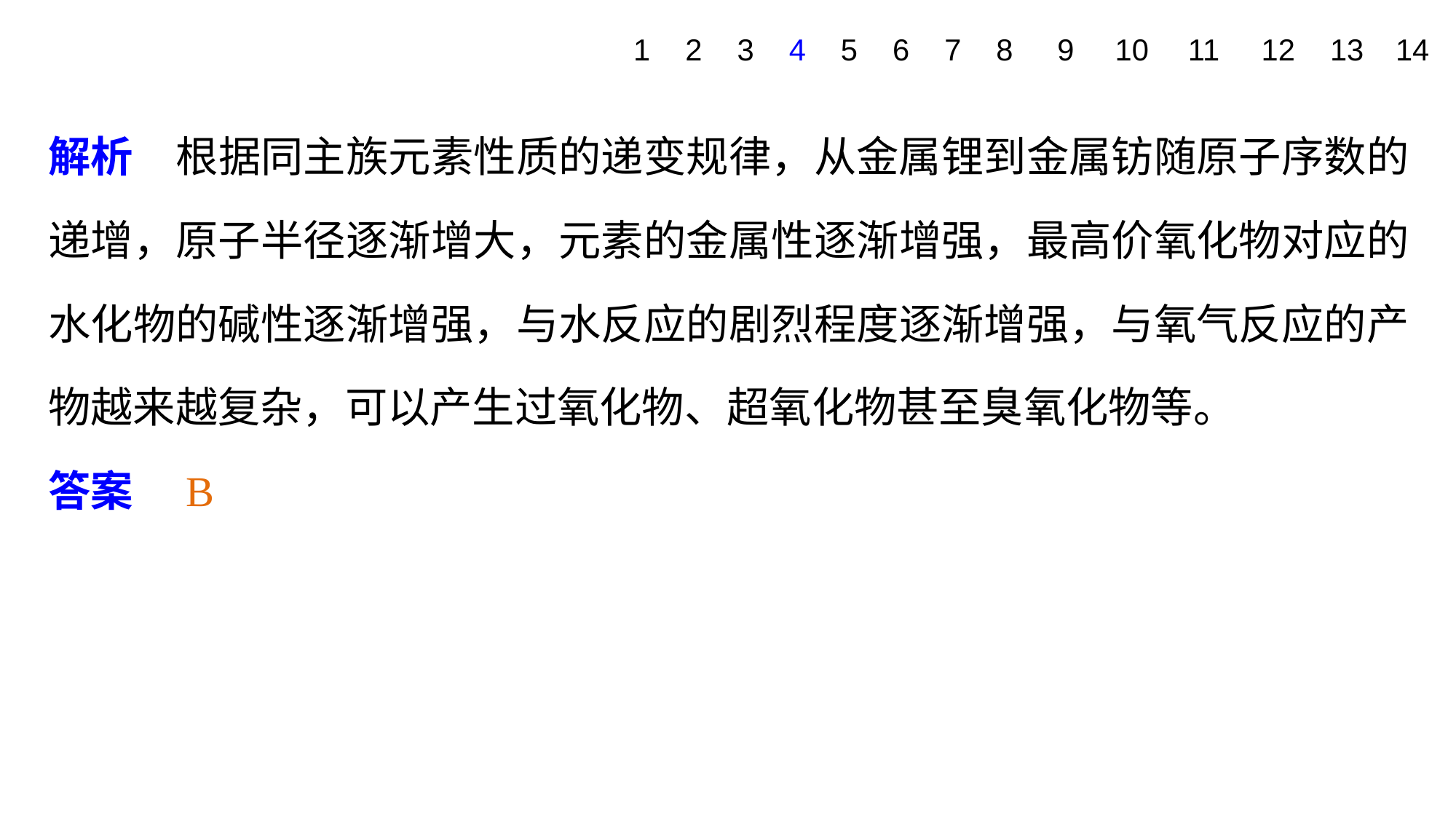

1
2
3
4
5
6
7
8
9
10
11
12
13
14
解析　根据同主族元素性质的递变规律，从金属锂到金属钫随原子序数的递增，原子半径逐渐增大，元素的金属性逐渐增强，最高价氧化物对应的水化物的碱性逐渐增强，与水反应的剧烈程度逐渐增强，与氧气反应的产物越来越复杂，可以产生过氧化物、超氧化物甚至臭氧化物等。
答案　B